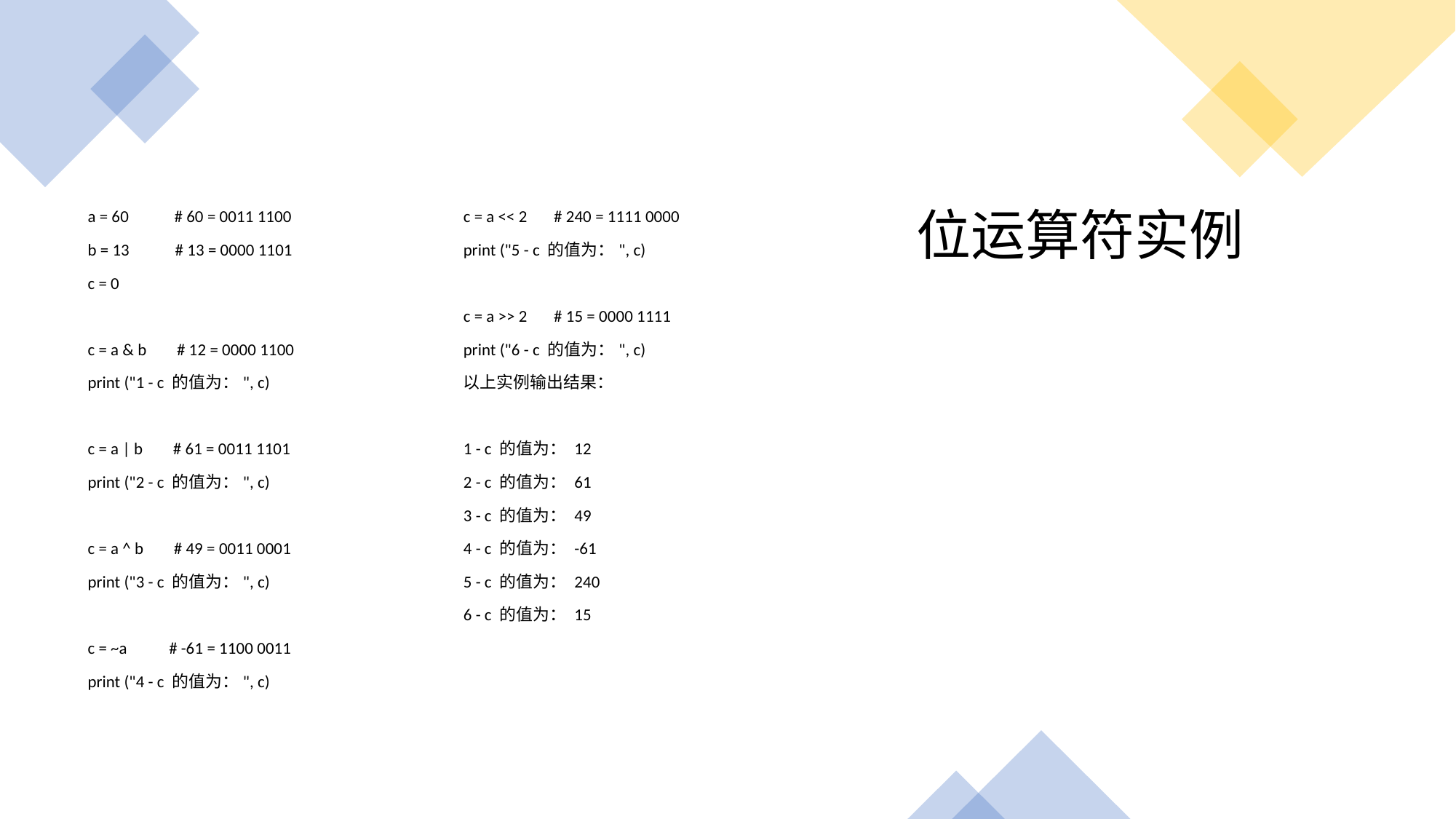

a = 60            # 60 = 0011 1100
b = 13            # 13 = 0000 1101
c = 0

c = a & b        # 12 = 0000 1100
print ("1 - c 的值为：", c)

c = a | b        # 61 = 0011 1101
print ("2 - c 的值为：", c)

c = a ^ b        # 49 = 0011 0001
print ("3 - c 的值为：", c)

c = ~a           # -61 = 1100 0011
print ("4 - c 的值为：", c)

c = a << 2       # 240 = 1111 0000
print ("5 - c 的值为：", c)

c = a >> 2       # 15 = 0000 1111
print ("6 - c 的值为：", c)
以上实例输出结果：

1 - c 的值为： 12
2 - c 的值为： 61
3 - c 的值为： 49
4 - c 的值为： -61
5 - c 的值为： 240
6 - c 的值为： 15
# 位运算符实例